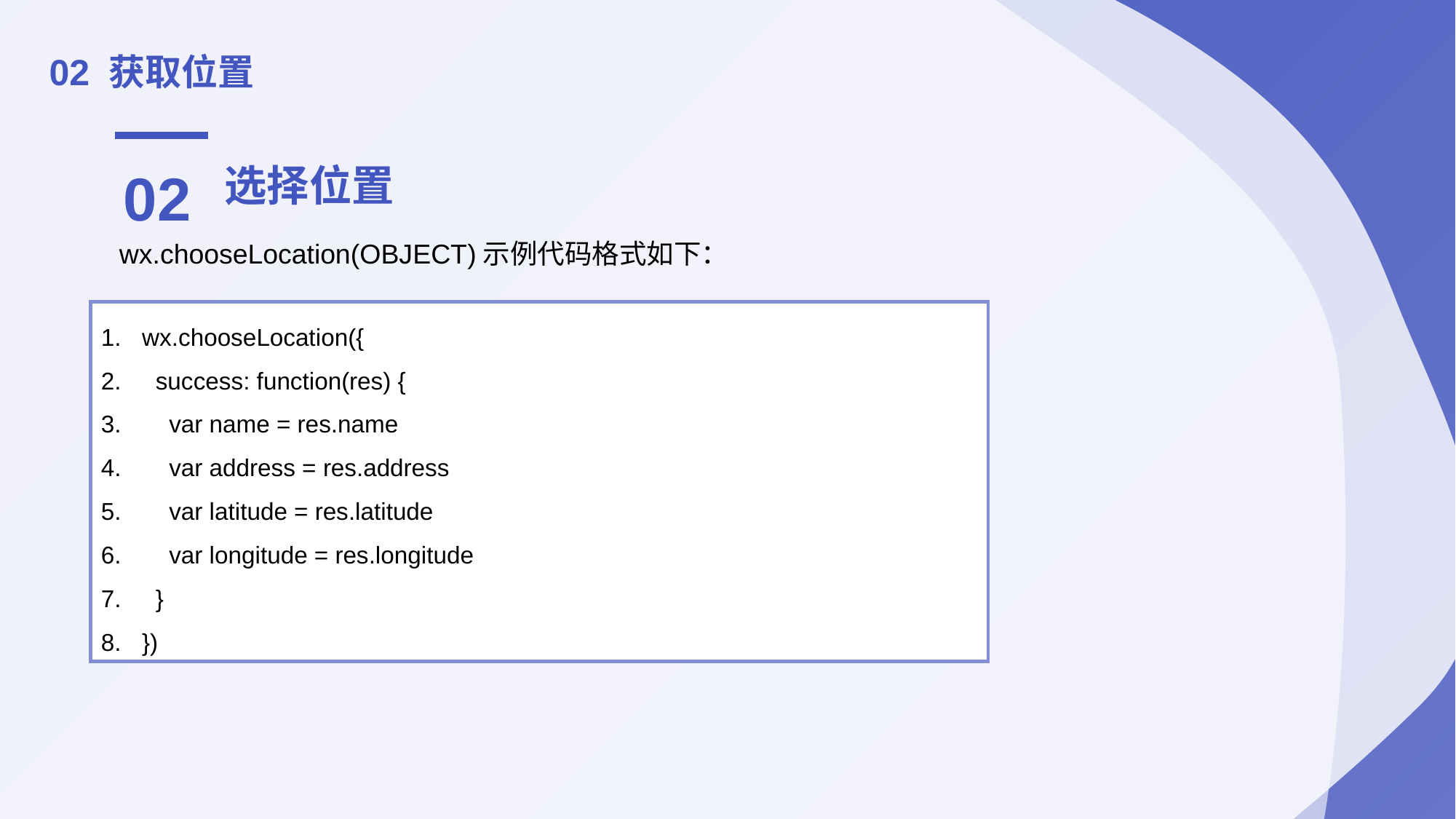

02 获取位置
02

选择位置
wx.chooseLocation(OBJECT)示例代码格式如下：
wx.chooseLocation({
  success: function(res) {
    var name = res.name
    var address = res.address
    var latitude = res.latitude
    var longitude = res.longitude
  }
})